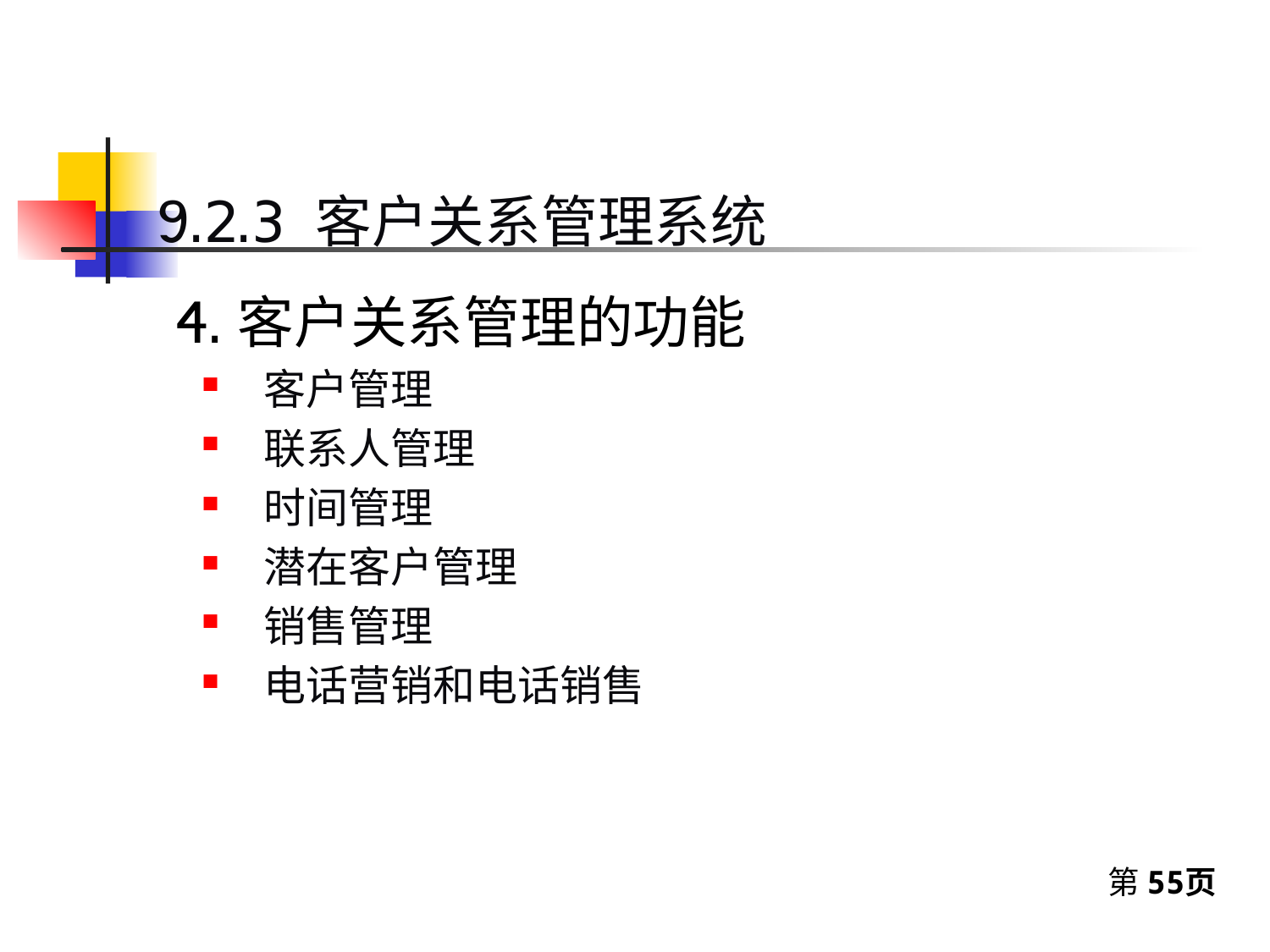

9.2.3 客户关系管理系统
4.客户关系管理的功能
客户管理
联系人管理
时间管理
潜在客户管理
销售管理
电话营销和电话销售